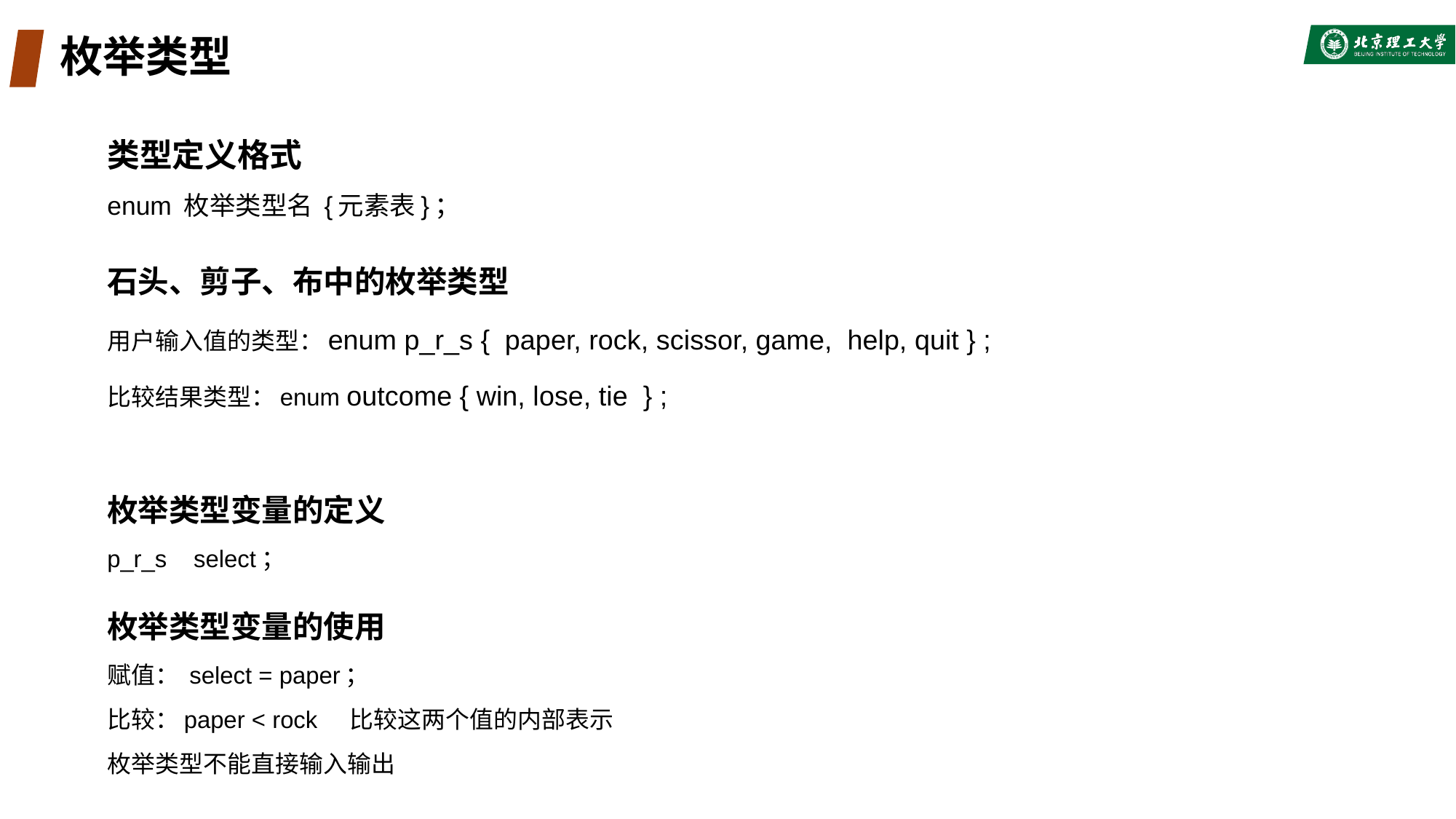

# 枚举类型
类型定义格式
enum 枚举类型名 {元素表}；
石头、剪子、布中的枚举类型
用户输入值的类型：enum p_r_s {  paper, rock, scissor, game,  help, quit } ;
比较结果类型：enum outcome { win, lose, tie  } ;

枚举类型变量的定义
p_r_s    select；
枚举类型变量的使用
赋值： select = paper；
比较：paper < rock    比较这两个值的内部表示
枚举类型不能直接输入输出